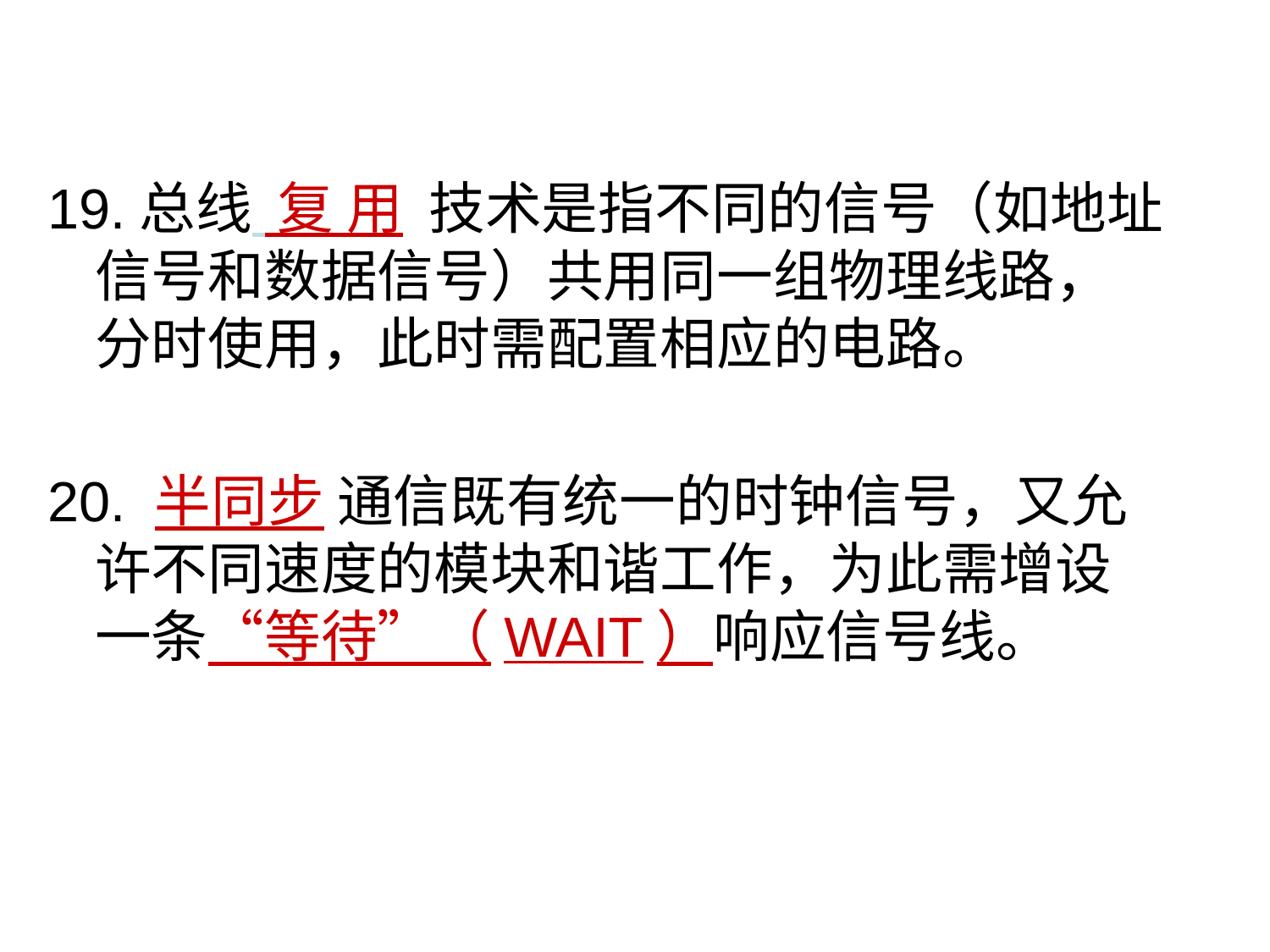

19.总线  复 用  技术是指不同的信号（如地址信号和数据信号）共用同一组物理线路，分时使用，此时需配置相应的电路。

20. 半同步 通信既有统一的时钟信号，又允许不同速度的模块和谐工作，为此需增设一条“等待”（WAIT）响应信号线。